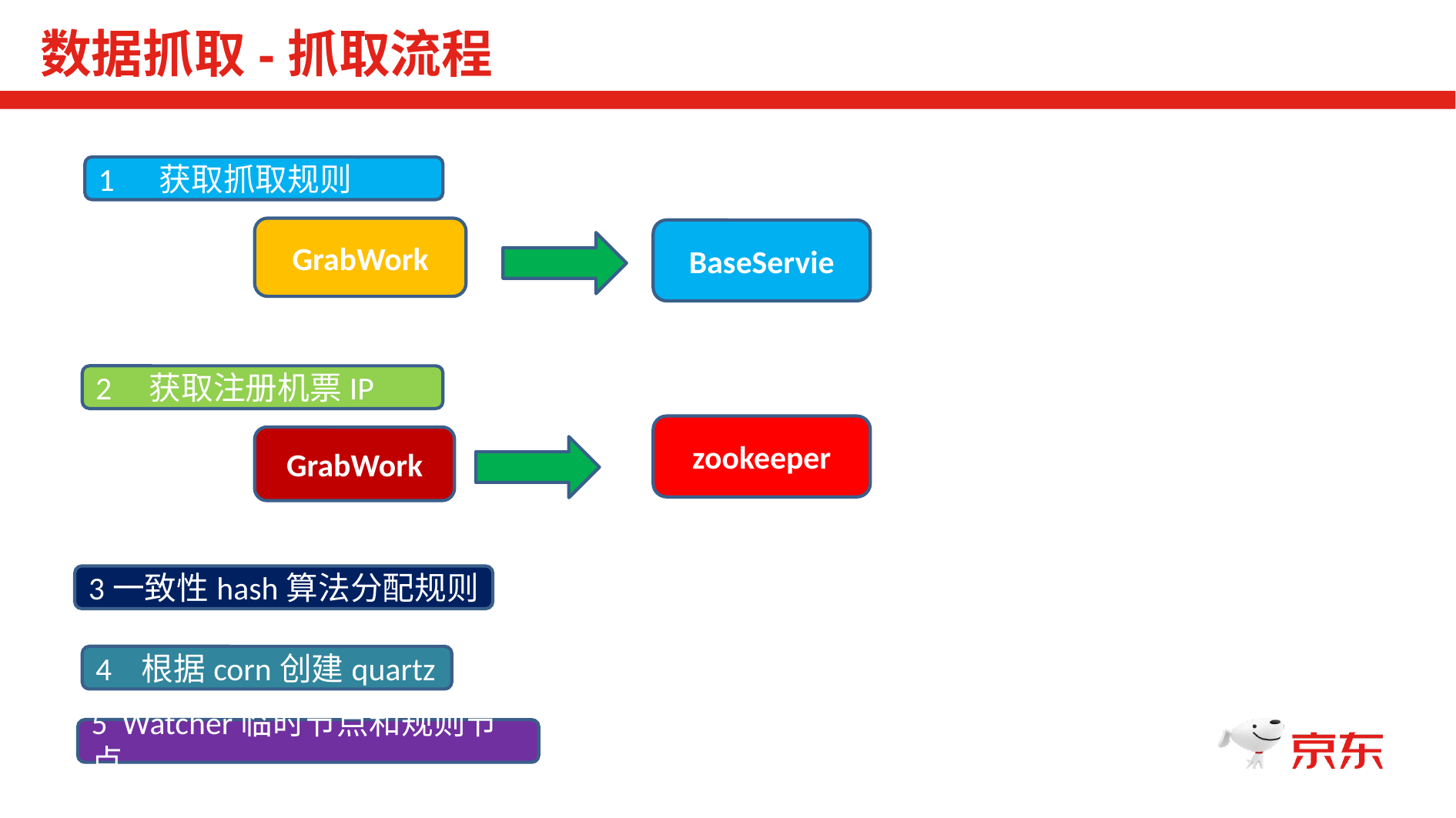

数据抓取-抓取流程

1     获取抓取规则
GrabWork
BaseServie

2    获取注册机票IP
zookeeper
GrabWork

3一致性hash算法分配规则
4   根据corn创建quartz
5  Watcher临时节点和规则节点